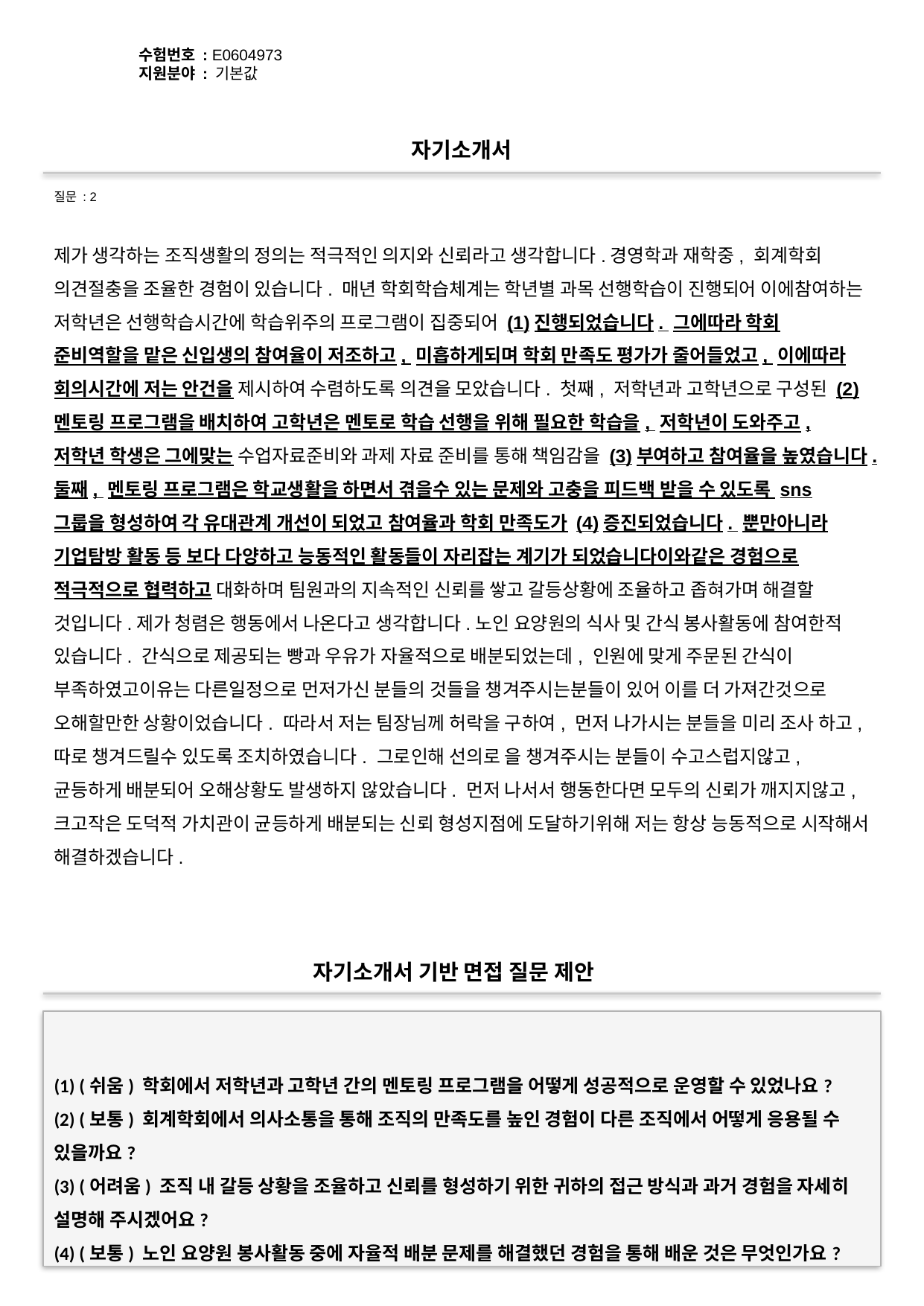

수험번호 : E0604973
지원분야 : 기본값
#

자기소개서

질문 : 2

제가 생각하는 조직생활의 정의는 적극적인 의지와 신뢰라고 생각합니다.경영학과 재학중, 회계학회 의견절충을 조율한 경험이 있습니다. 매년 학회학습체계는 학년별 과목 선행학습이 진행되어 이에참여하는 저학년은 선행학습시간에 학습위주의 프로그램이 집중되어 (1)진행되었습니다. 그에따라 학회 준비역할을 맡은 신입생의 참여율이 저조하고, 미흡하게되며 학회 만족도 평가가 줄어들었고, 이에따라 회의시간에 저는 안건을 제시하여 수렴하도록 의견을 모았습니다. 첫째, 저학년과 고학년으로 구성된 (2)멘토링 프로그램을 배치하여 고학년은 멘토로 학습 선행을 위해 필요한 학습을, 저학년이 도와주고, 저학년 학생은 그에맞는 수업자료준비와 과제 자료 준비를 통해 책임감을 (3)부여하고 참여율을 높였습니다.둘째, 멘토링 프로그램은 학교생활을 하면서 겪을수 있는 문제와 고충을 피드백 받을 수 있도록 sns 그룹을 형성하여 각 유대관계 개선이 되었고 참여율과 학회 만족도가 (4)증진되었습니다. 뿐만아니라 기업탐방 활동 등 보다 다양하고 능동적인 활동들이 자리잡는 계기가 되었습니다이와같은 경험으로 적극적으로 협력하고 대화하며 팀원과의 지속적인 신뢰를 쌓고 갈등상황에 조율하고 좁혀가며 해결할 것입니다.제가 청렴은 행동에서 나온다고 생각합니다.노인 요양원의 식사 및 간식 봉사활동에 참여한적 있습니다. 간식으로 제공되는 빵과 우유가 자율적으로 배분되었는데, 인원에 맞게 주문된 간식이 부족하였고이유는 다른일정으로 먼저가신 분들의 것들을 챙겨주시는분들이 있어 이를 더 가져간것으로 오해할만한 상황이었습니다. 따라서 저는 팀장님께 허락을 구하여, 먼저 나가시는 분들을 미리 조사 하고, 따로 챙겨드릴수 있도록 조치하였습니다. 그로인해 선의로 을 챙겨주시는 분들이 수고스럽지않고, 균등하게 배분되어 오해상황도 발생하지 않았습니다. 먼저 나서서 행동한다면 모두의 신뢰가 깨지지않고, 크고작은 도덕적 가치관이 균등하게 배분되는 신뢰 형성지점에 도달하기위해 저는 항상 능동적으로 시작해서 해결하겠습니다.

자기소개서 기반 면접 질문 제안

(1) (쉬움) 학회에서 저학년과 고학년 간의 멘토링 프로그램을 어떻게 성공적으로 운영할 수 있었나요?
(2) (보통) 회계학회에서 의사소통을 통해 조직의 만족도를 높인 경험이 다른 조직에서 어떻게 응용될 수 있을까요?
(3) (어려움) 조직 내 갈등 상황을 조율하고 신뢰를 형성하기 위한 귀하의 접근 방식과 과거 경험을 자세히 설명해 주시겠어요?
(4) (보통) 노인 요양원 봉사활동 중에 자율적 배분 문제를 해결했던 경험을 통해 배운 것은 무엇인가요?